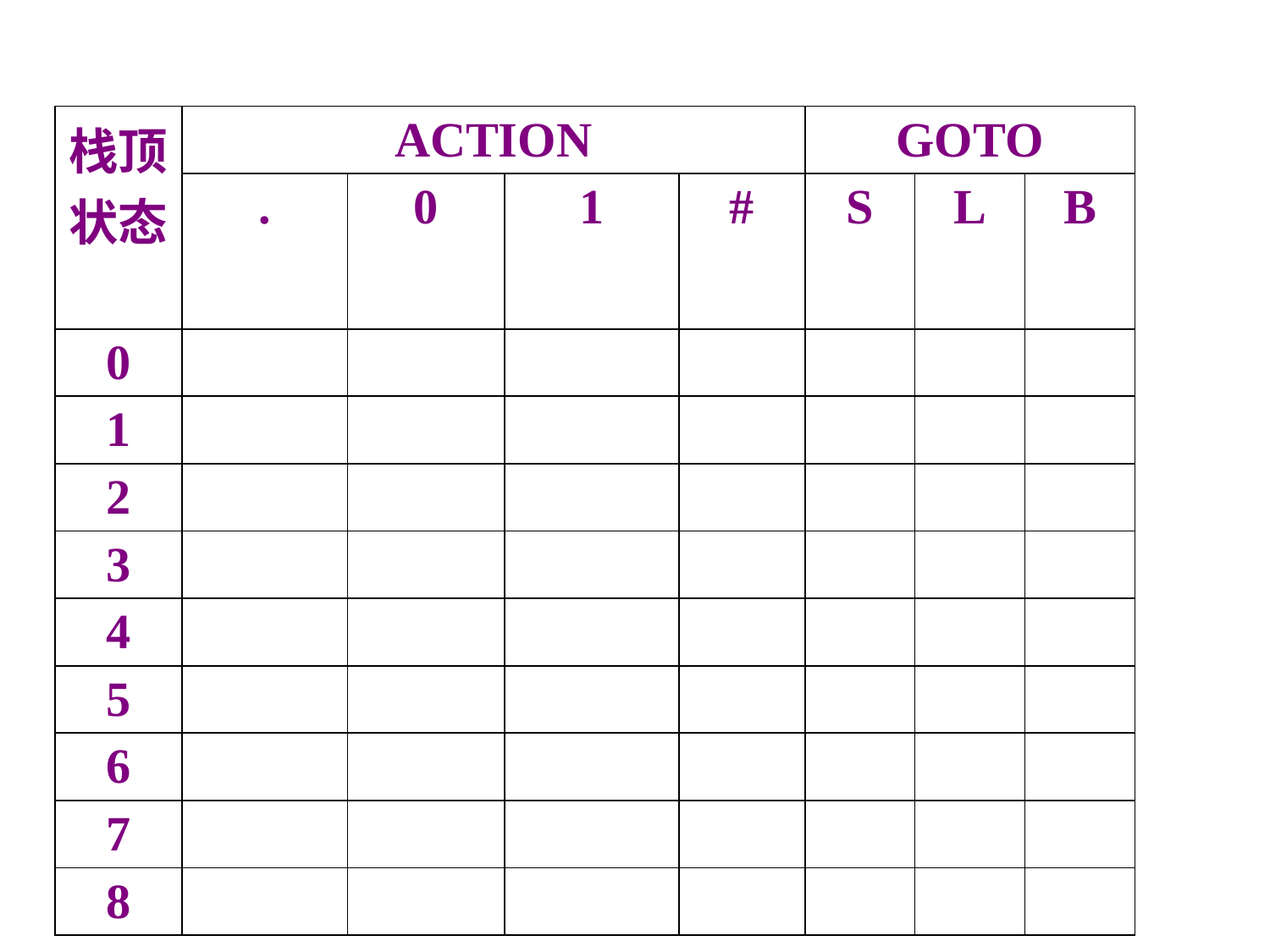

| 栈顶状态 | ACTION |  |  |  | GOTO |  |  |
| --- | --- | --- | --- | --- | --- | --- | --- |
|  | . | 0 | 1 | # | S | L | B |
| 0 |  |  |  |  |  |  |  |
| 1 |  |  |  |  |  |  |  |
| 2 |  |  |  |  |  |  |  |
| 3 |  |  |  |  |  |  |  |
| 4 |  |  |  |  |  |  |  |
| 5 |  |  |  |  |  |  |  |
| 6 |  |  |  |  |  |  |  |
| 7 |  |  |  |  |  |  |  |
| 8 |  |  |  |  |  |  |  |